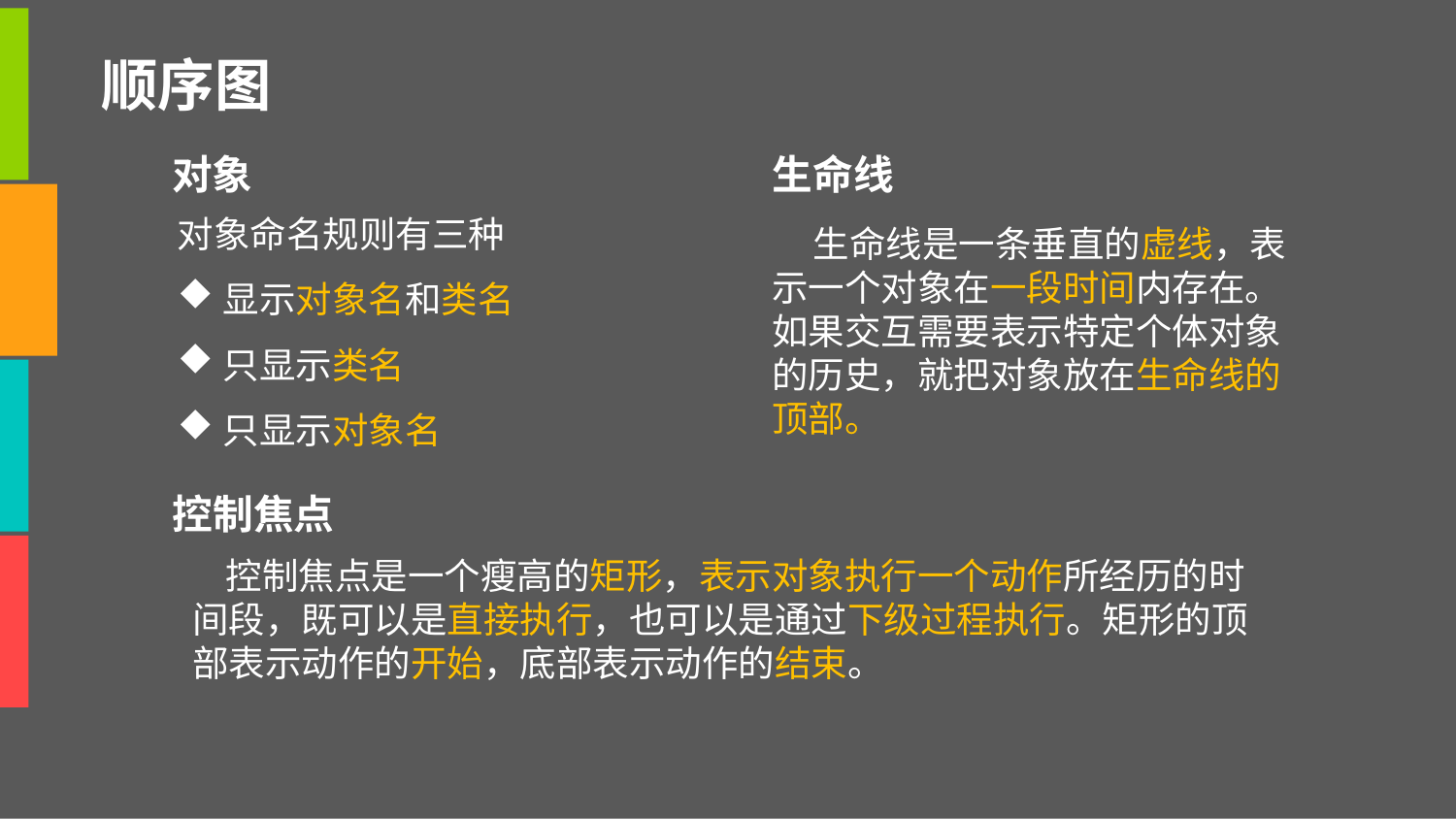

顺序图
对象
对象命名规则有三种
显示对象名和类名
只显示类名
只显示对象名

生命线
    生命线是一条垂直的虚线，表示一个对象在一段时间内存在。如果交互需要表示特定个体对象的历史，就把对象放在生命线的顶部。

控制焦点
   控制焦点是一个瘦高的矩形，表示对象执行一个动作所经历的时间段，既可以是直接执行，也可以是通过下级过程执行。矩形的顶部表示动作的开始，底部表示动作的结束。